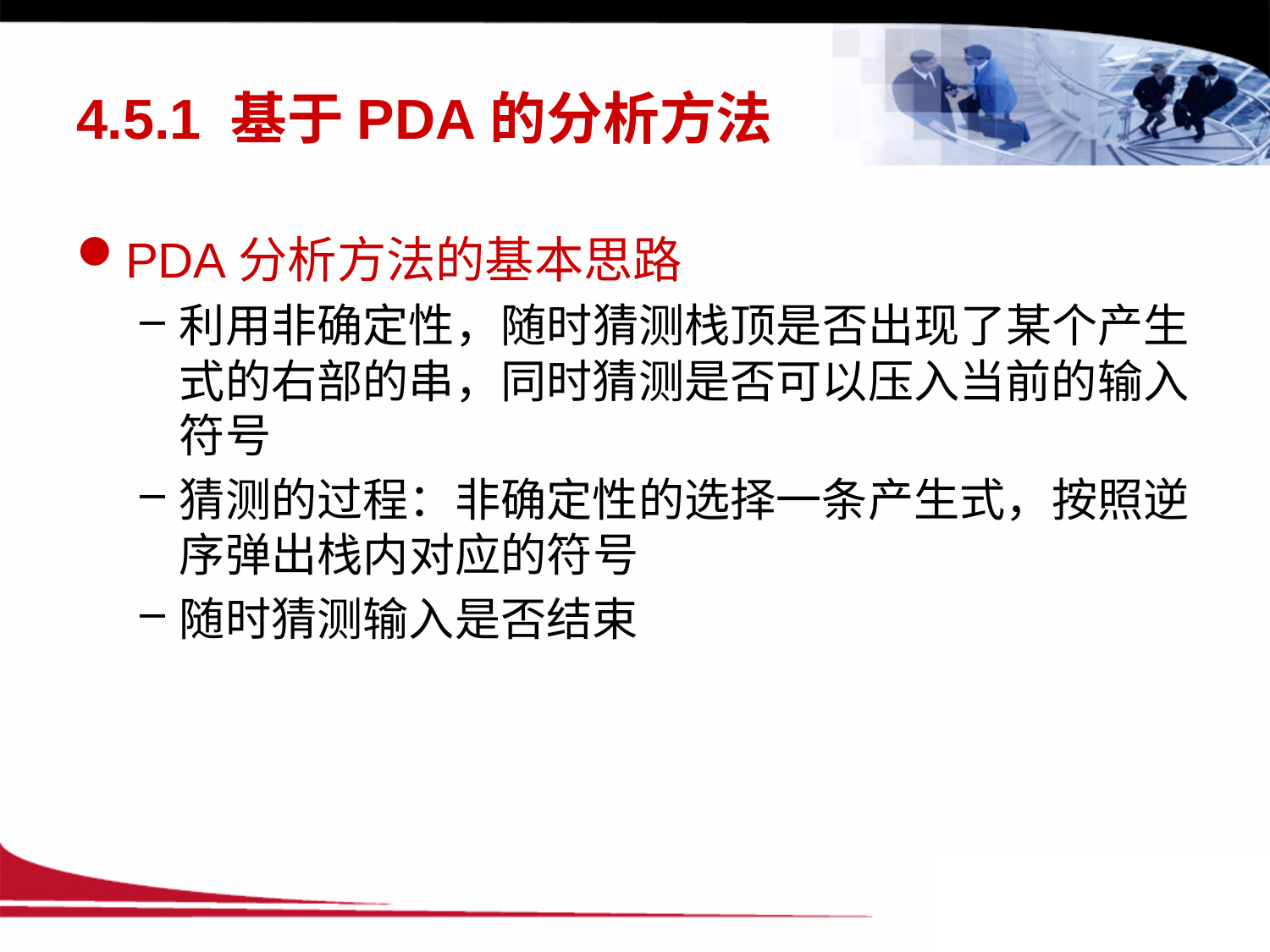

# 4.5.1 基于PDA的分析方法
PDA分析方法的基本思路
利用非确定性，随时猜测栈顶是否出现了某个产生式的右部的串，同时猜测是否可以压入当前的输入符号
猜测的过程：非确定性的选择一条产生式，按照逆序弹出栈内对应的符号
随时猜测输入是否结束